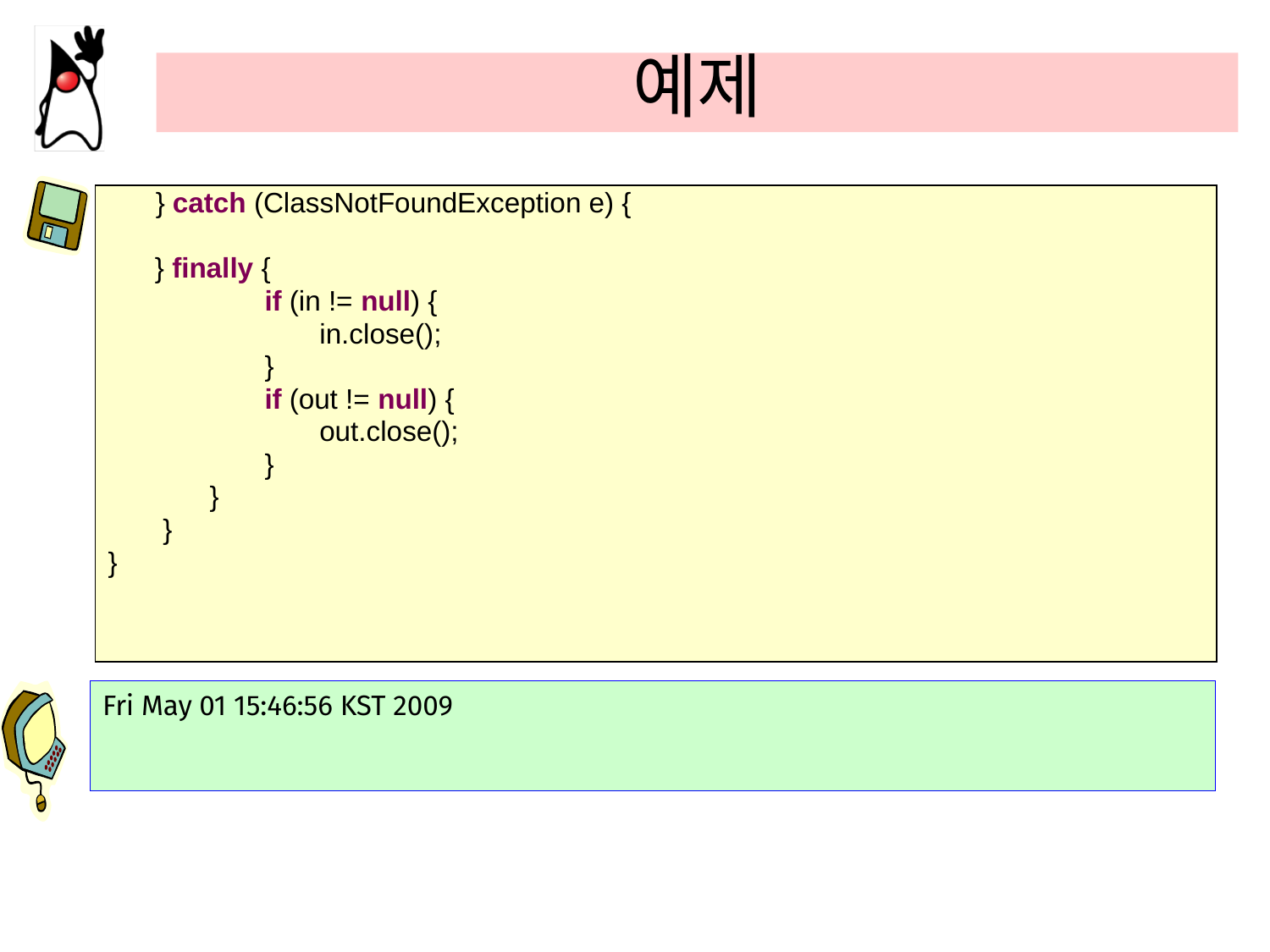

# 예제

 	} catch (ClassNotFoundException e) {

      } finally {
                    if (in != null) {
                           in.close();
                    }
                    if (out != null) {
                           out.close();
                    }
             }
       }
}

Fri May 01 15:46:56 KST 2009